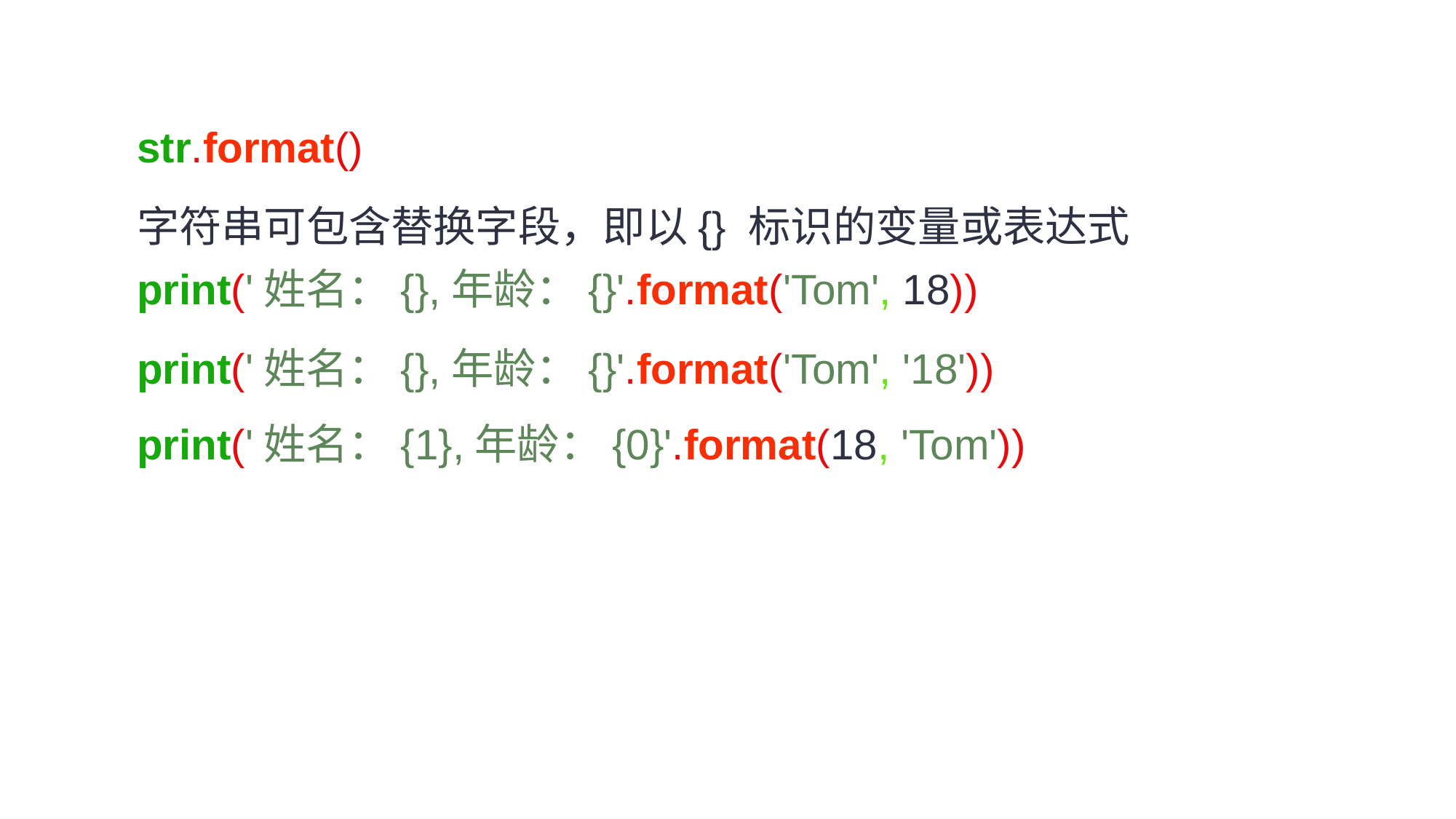

str.format()
字符串可包含替换字段，即以{} 标识的变量或表达式
print('姓名：{},年龄：{}'.format('Tom', 18))
print('姓名：{},年龄：{}'.format('Tom', '18'))
print('姓名：{1},年龄：{0}'.format(18, 'Tom'))